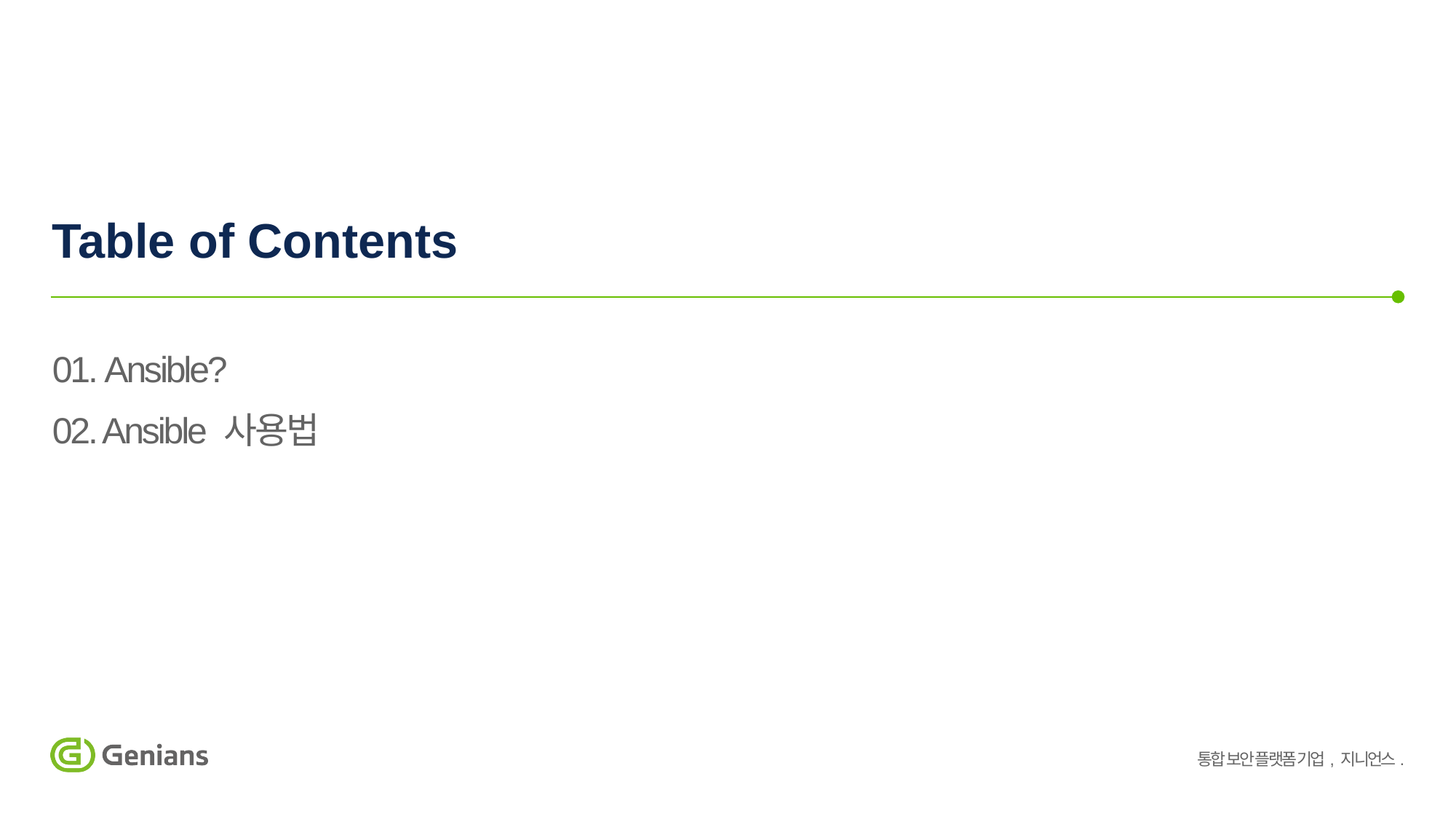

Table of Contents

01. Ansible?
02. Ansible 사용법